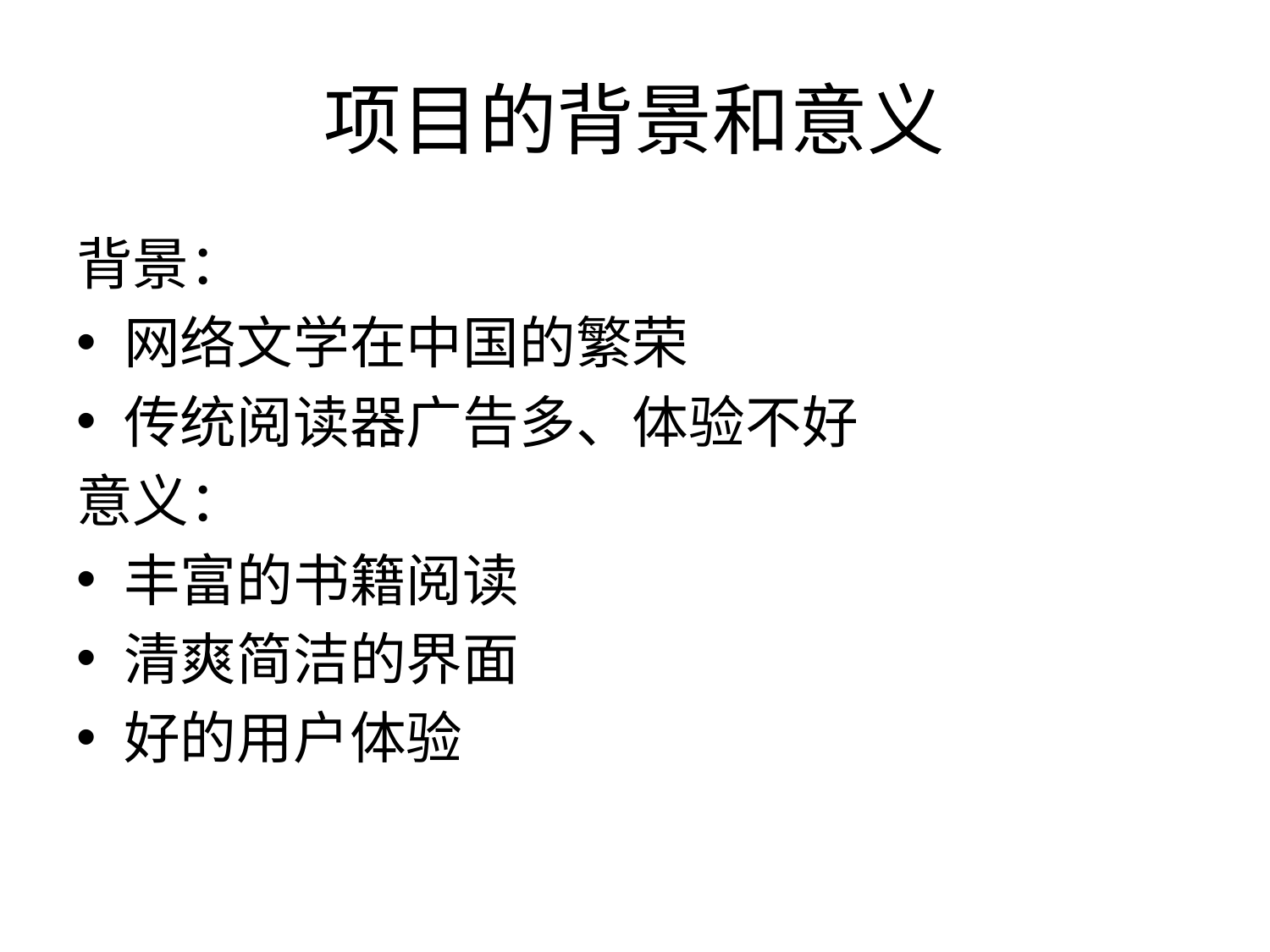

# 项目的背景和意义
背景：
网络文学在中国的繁荣
传统阅读器广告多、体验不好
意义：
丰富的书籍阅读
清爽简洁的界面
好的用户体验